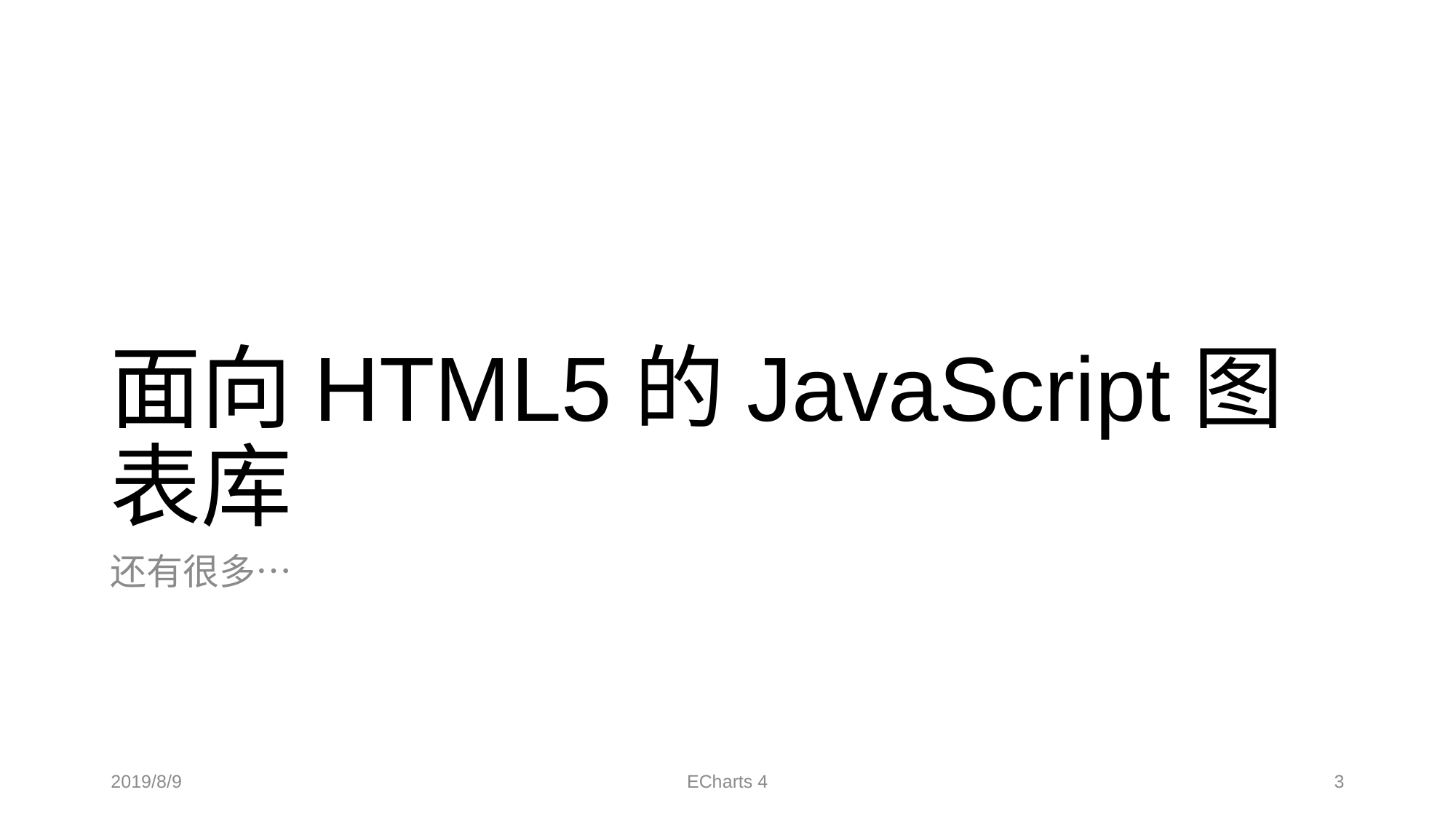

# 面向HTML5的JavaScript图表库
还有很多…
2019/8/9
ECharts 4
3